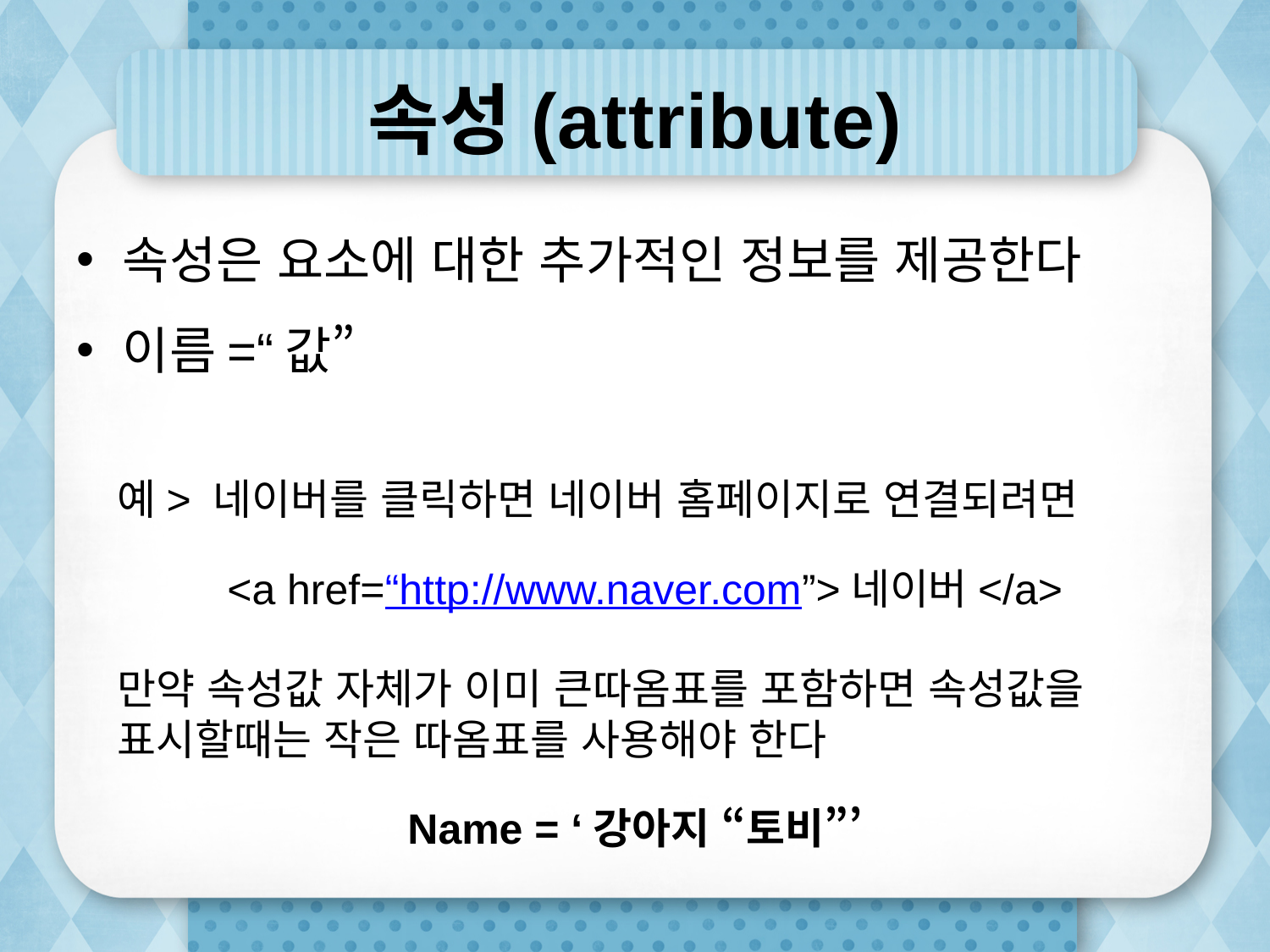

# 속성(attribute)
속성은 요소에 대한 추가적인 정보를 제공한다
이름=“값”
예> 네이버를 클릭하면 네이버 홈페이지로 연결되려면

<a href=“http://www.naver.com”>네이버</a>
만약 속성값 자체가 이미 큰따옴표를 포함하면 속성값을 표시할때는 작은 따옴표를 사용해야 한다
Name = ‘강아지 “토비”’